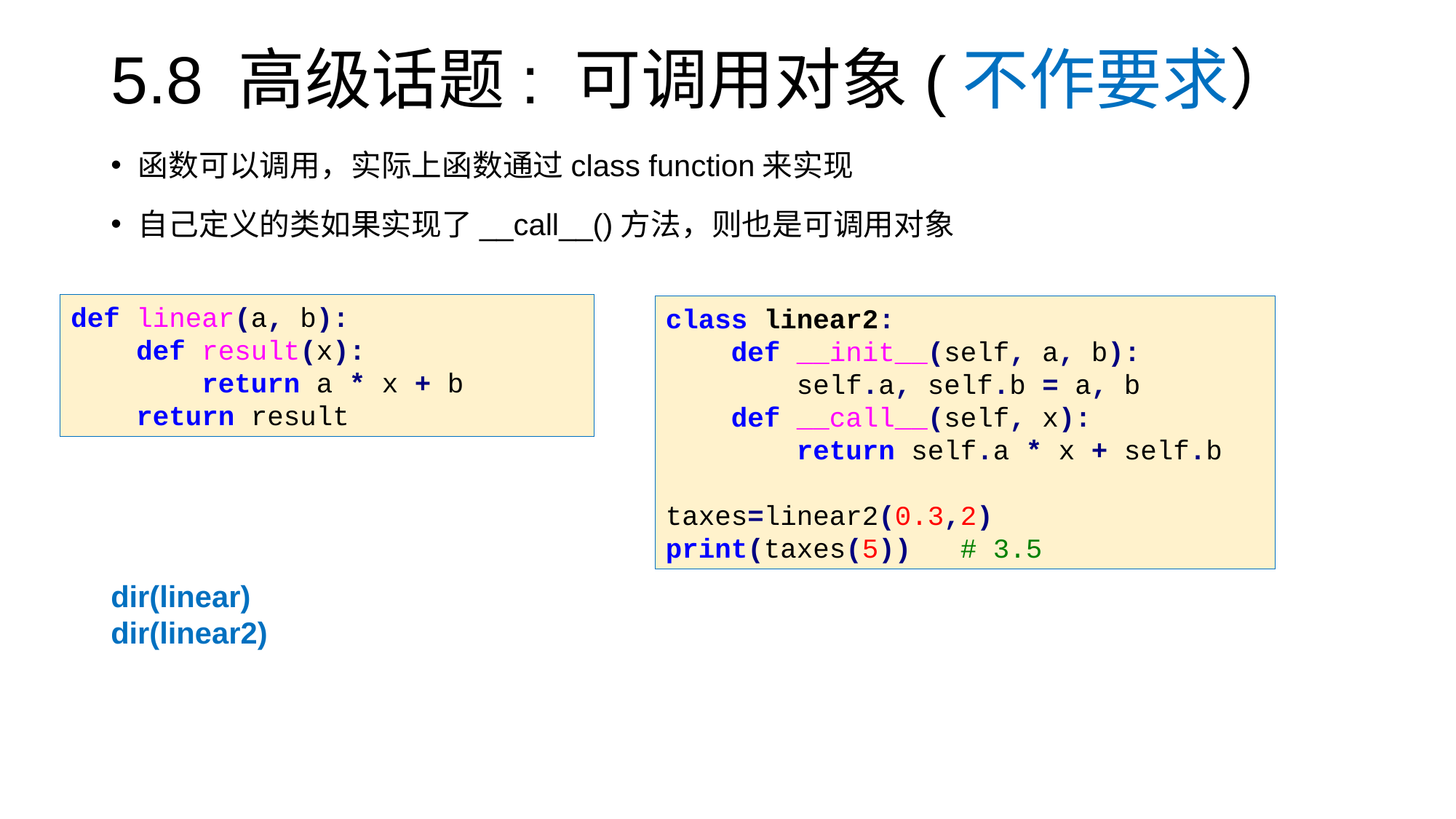

# 5.8 高级话题: 可调用对象(不作要求）
函数可以调用，实际上函数通过class function来实现
自己定义的类如果实现了__call__()方法，则也是可调用对象
def linear(a, b):
    def result(x):
        return a * x + b
    return result
class linear2:
    def __init__(self, a, b):
        self.a, self.b = a, b
    def __call__(self, x):
        return self.a * x + self.b

taxes=linear2(0.3,2)
print(taxes(5))   # 3.5
dir(linear)
dir(linear2)